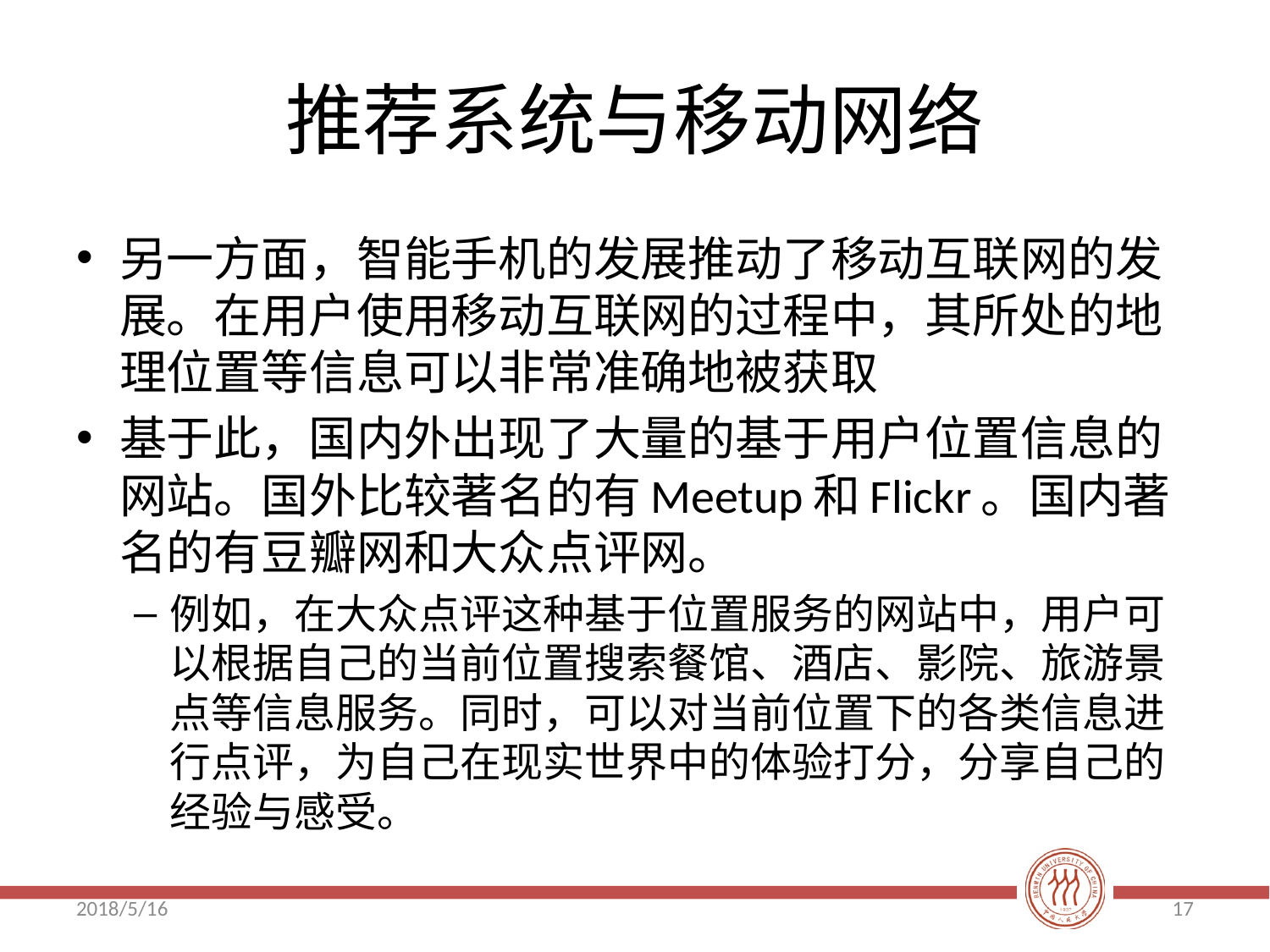

# 推荐系统与移动网络
另一方面，智能手机的发展推动了移动互联网的发展。在用户使用移动互联网的过程中，其所处的地理位置等信息可以非常准确地被获取
基于此，国内外出现了大量的基于用户位置信息的网站。国外比较著名的有Meetup和Flickr。国内著名的有豆瓣网和大众点评网。
例如，在大众点评这种基于位置服务的网站中，用户可以根据自己的当前位置搜索餐馆、酒店、影院、旅游景点等信息服务。同时，可以对当前位置下的各类信息进行点评，为自己在现实世界中的体验打分，分享自己的经验与感受。

2018/5/16
17